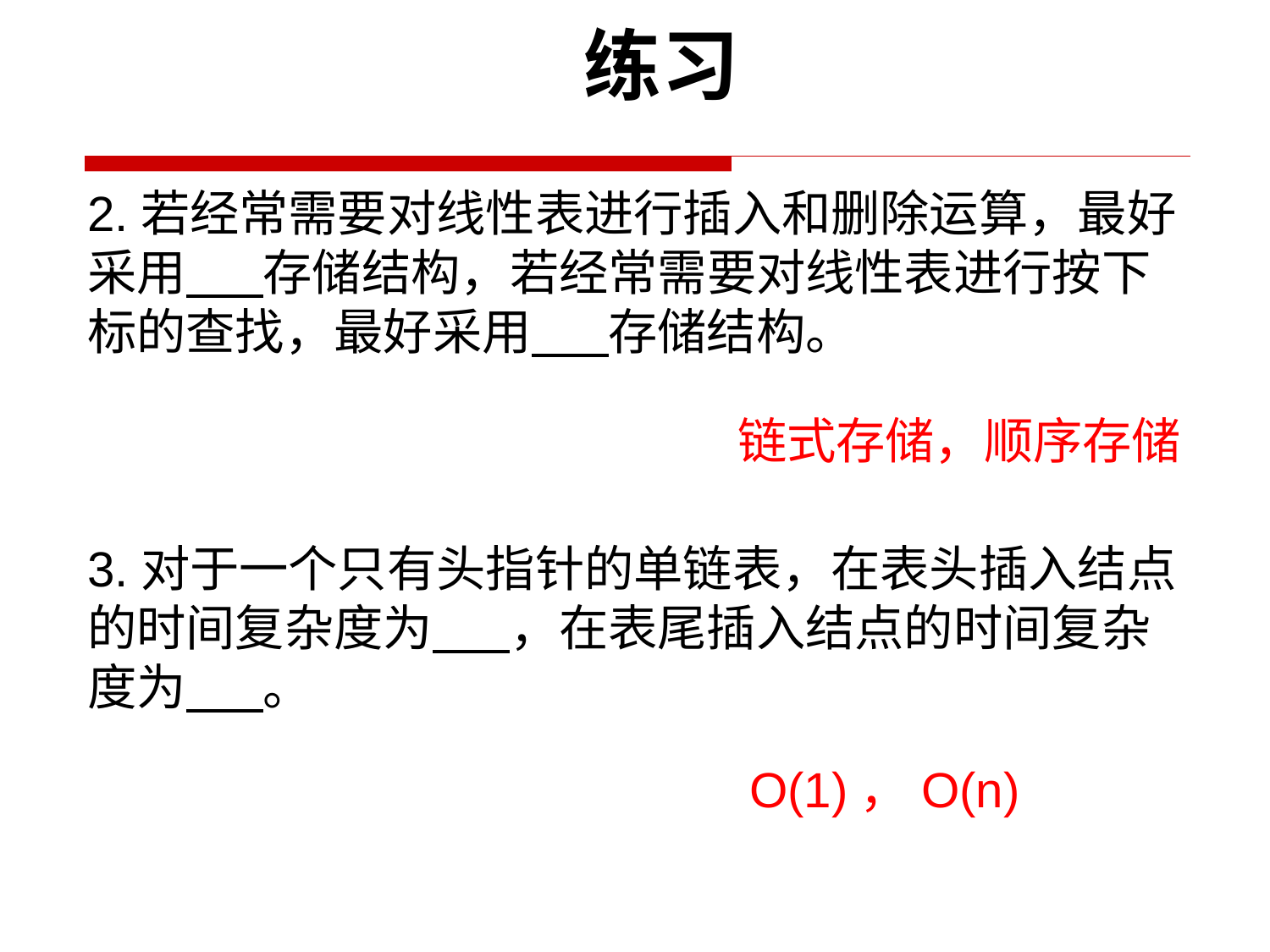

练习
2.若经常需要对线性表进行插入和删除运算，最好采用       存储结构，若经常需要对线性表进行按下标的查找，最好采用       存储结构。

3.对于一个只有头指针的单链表，在表头插入结点的时间复杂度为       ，在表尾插入结点的时间复杂度为       。

链式存储，顺序存储
O(1)，O(n)